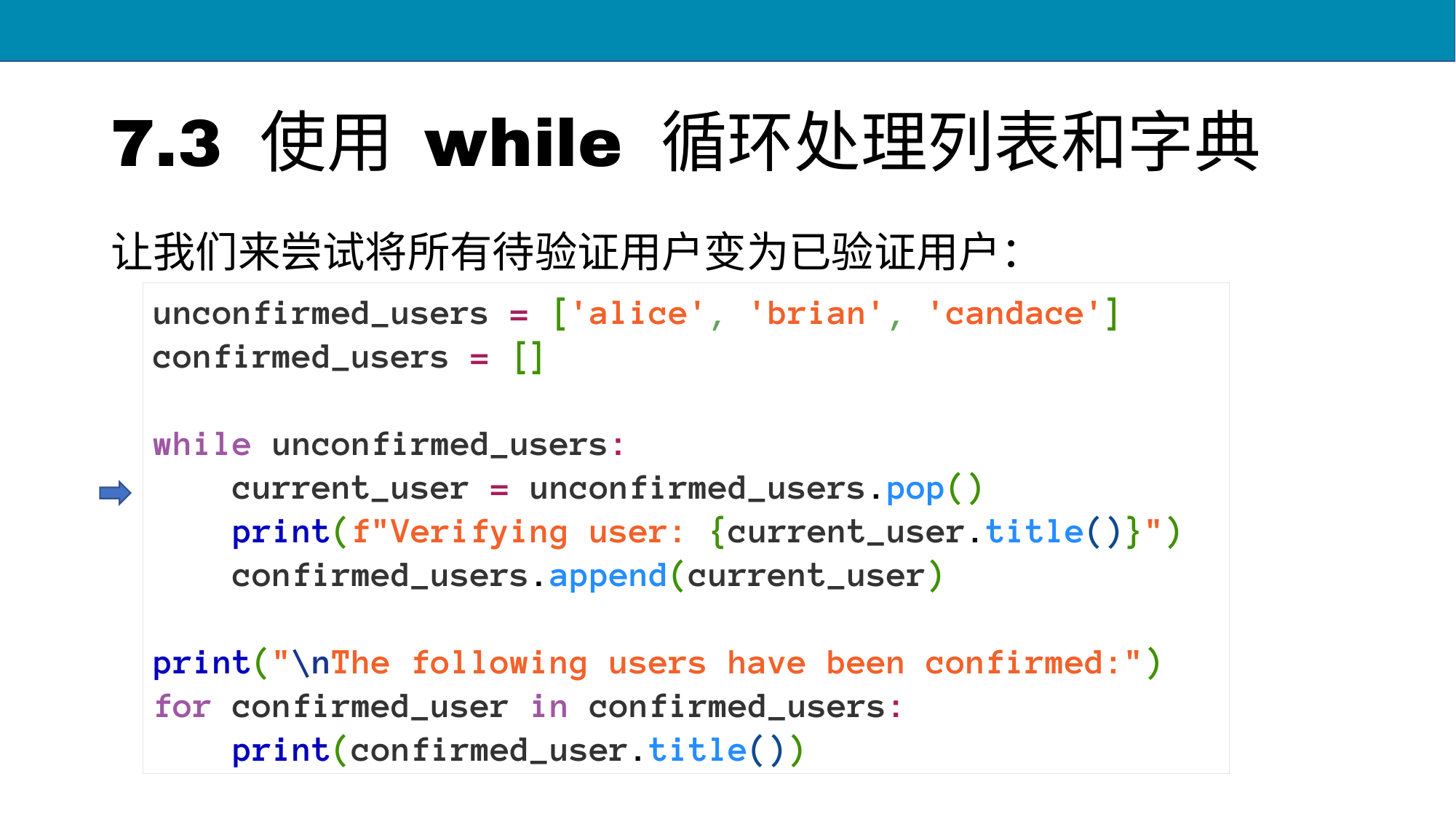

# 7.3 使用 while 循环处理列表和字典
让我们来尝试将所有待验证用户变为已验证用户：
unconfirmed_users = ['alice', 'brian', 'candace']
confirmed_users = []
while unconfirmed_users:
    current_user = unconfirmed_users.pop()
    print(f"Verifying user: {current_user.title()}")
    confirmed_users.append(current_user)
print("\nThe following users have been confirmed:")
for confirmed_user in confirmed_users:
    print(confirmed_user.title())